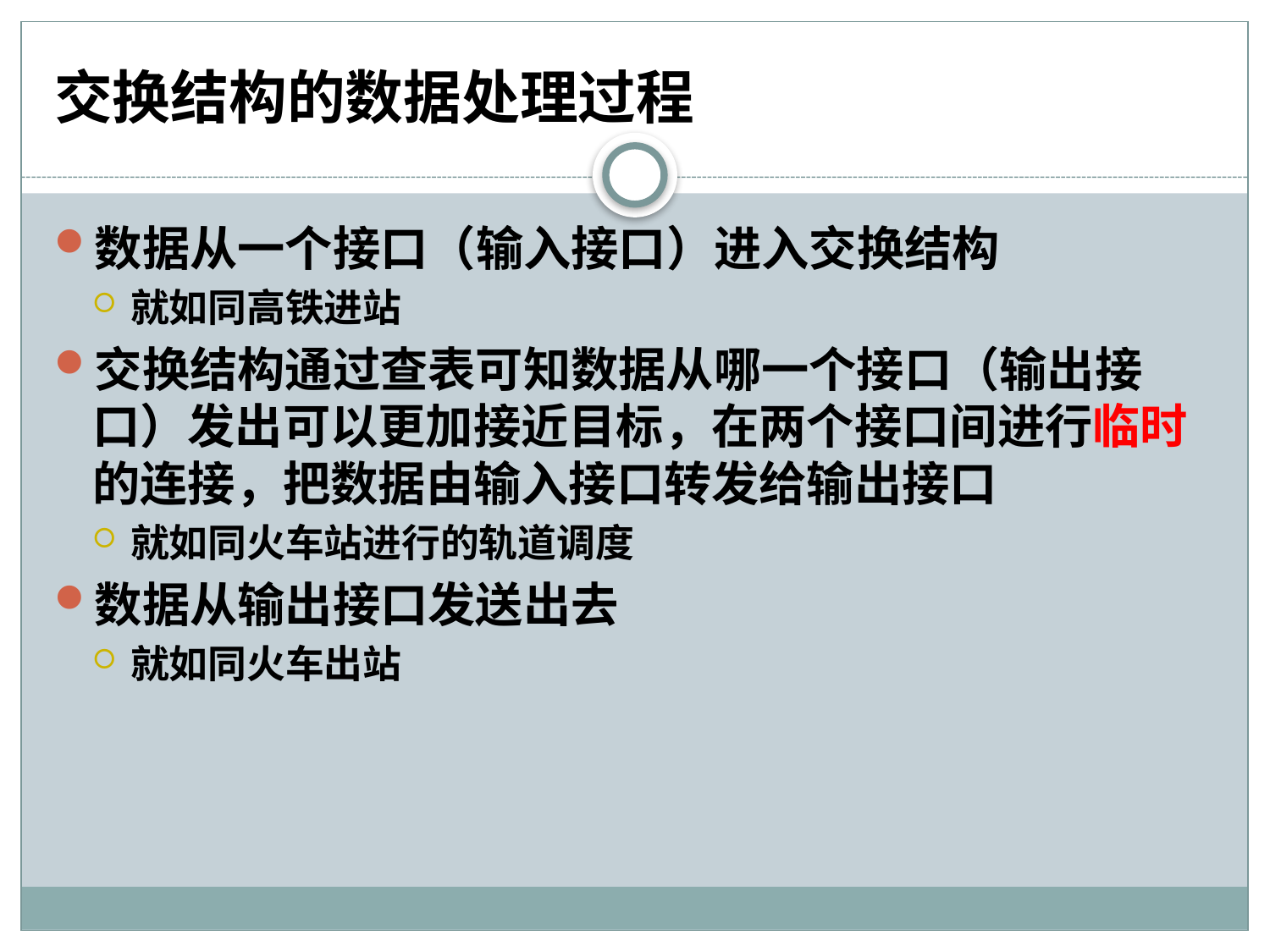

# 交换结构的数据处理过程
数据从一个接口（输入接口）进入交换结构
就如同高铁进站
交换结构通过查表可知数据从哪一个接口（输出接口）发出可以更加接近目标，在两个接口间进行临时的连接，把数据由输入接口转发给输出接口
就如同火车站进行的轨道调度
数据从输出接口发送出去
就如同火车出站